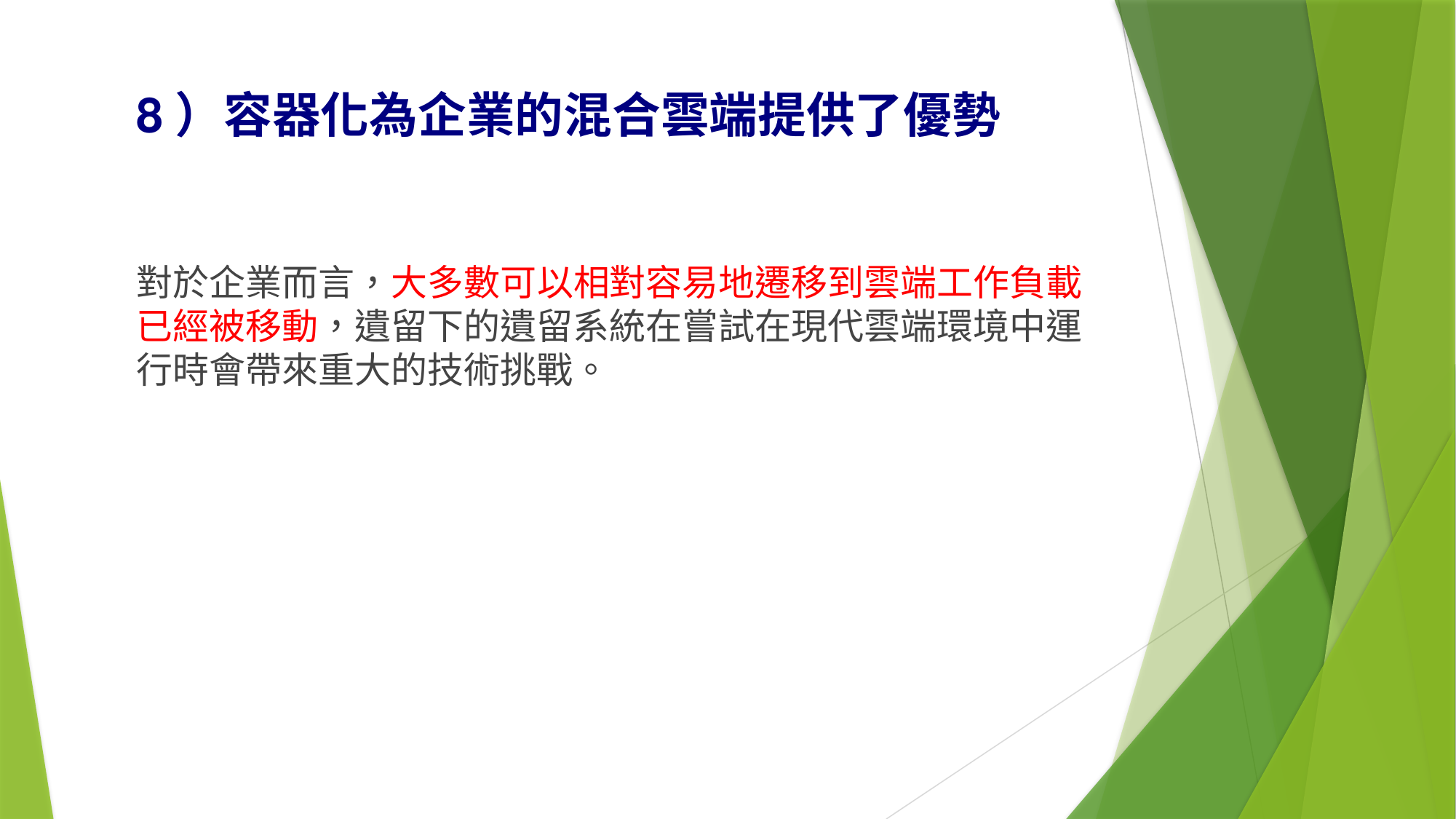

8）容器化為企業的混合雲端提供了優勢

對於企業而言，大多數可以相對容易地遷移到雲端工作負載已經被移動，遺留下的遺留系統在嘗試在現代雲端環境中運行時會帶來重大的技術挑戰。